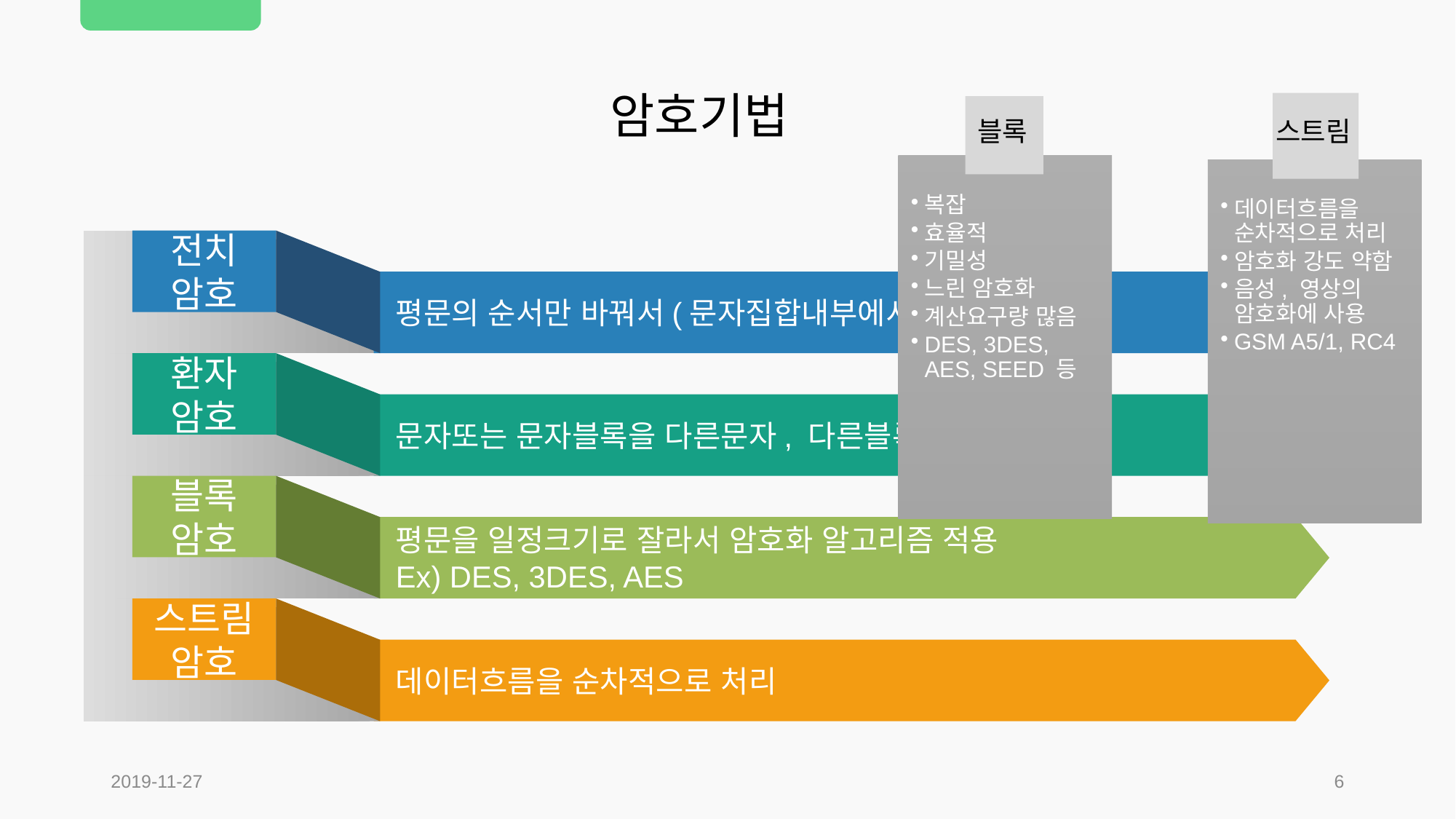

암호기법

복잡
효율적
기밀성
느린 암호화
계산요구량 많음
DES, 3DES, AES, SEED 등

데이터흐름을 순차적으로 처리
암호화 강도 약함
음성, 영상의 암호화에 사용
GSM A5/1, RC4
블록
스트림

전치
암호

평문의 순서만 바꿔서(문자집합내부에서 자리만 바꿈)

환자
암호

문자또는 문자블록을 다른문자, 다른블록으로 대체함.

블록
암호

평문을 일정크기로 잘라서 암호화 알고리즘 적용
Ex) DES, 3DES, AES

스트림
암호

데이터흐름을 순차적으로 처리
2019-11-27
6